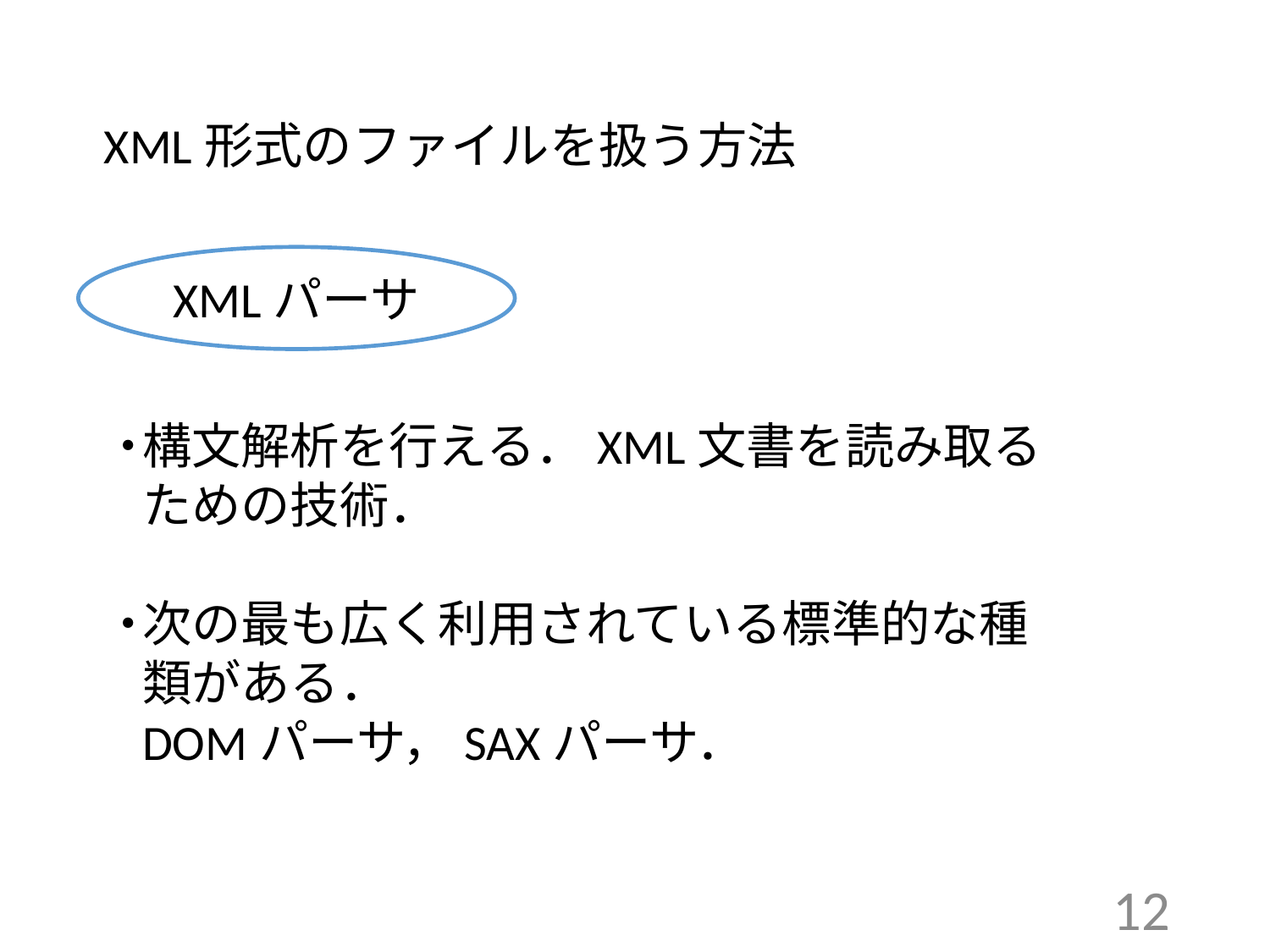

XML形式のファイルを扱う方法
XMLパーサ
・

・
構文解析を行える．XML文書を読み取る
ための技術．

次の最も広く利用されている標準的な種類がある．
DOMパーサ，SAXパーサ．
12